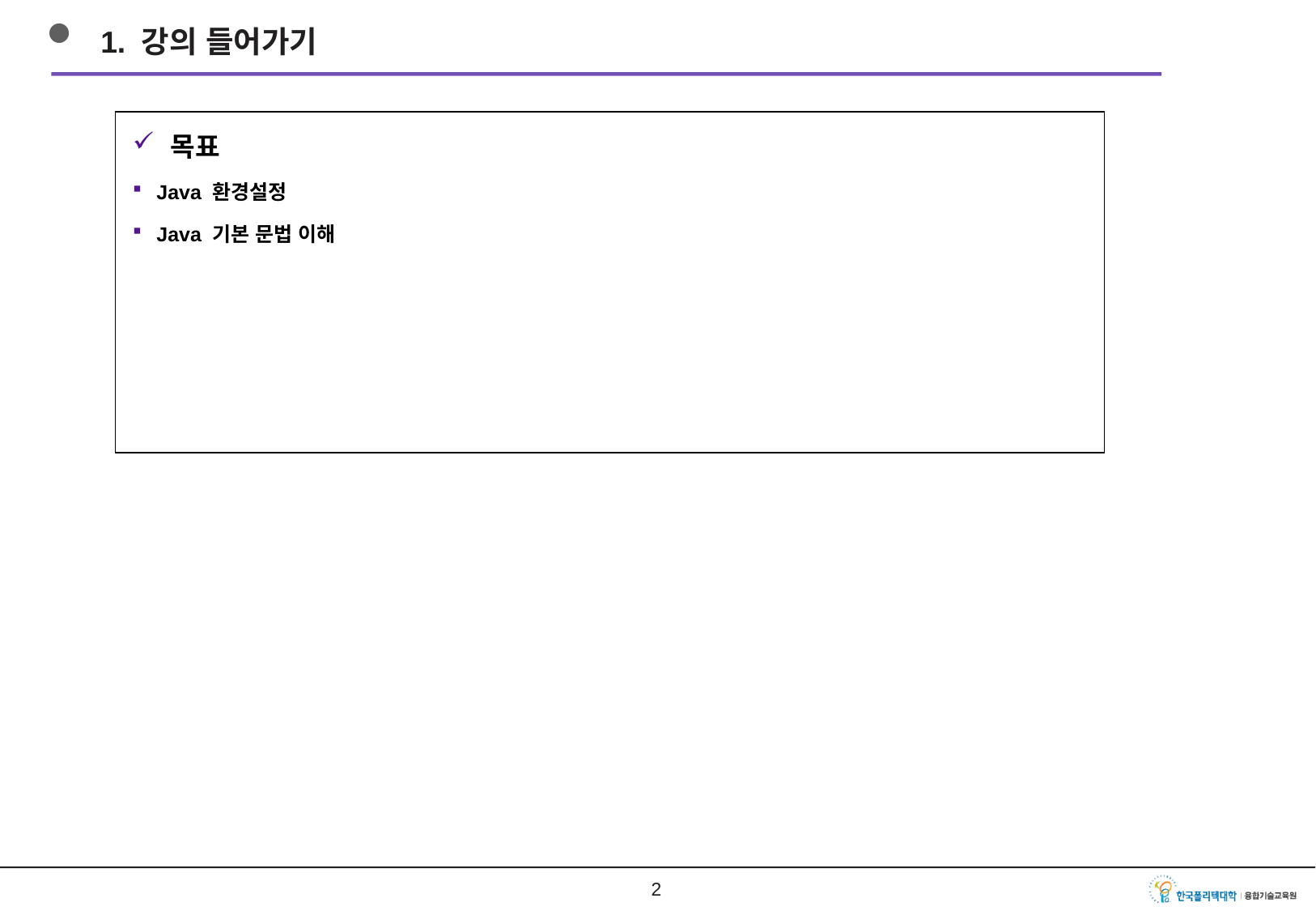

1. 강의 들어가기
목표
Java 환경설정
Java 기본 문법 이해
2